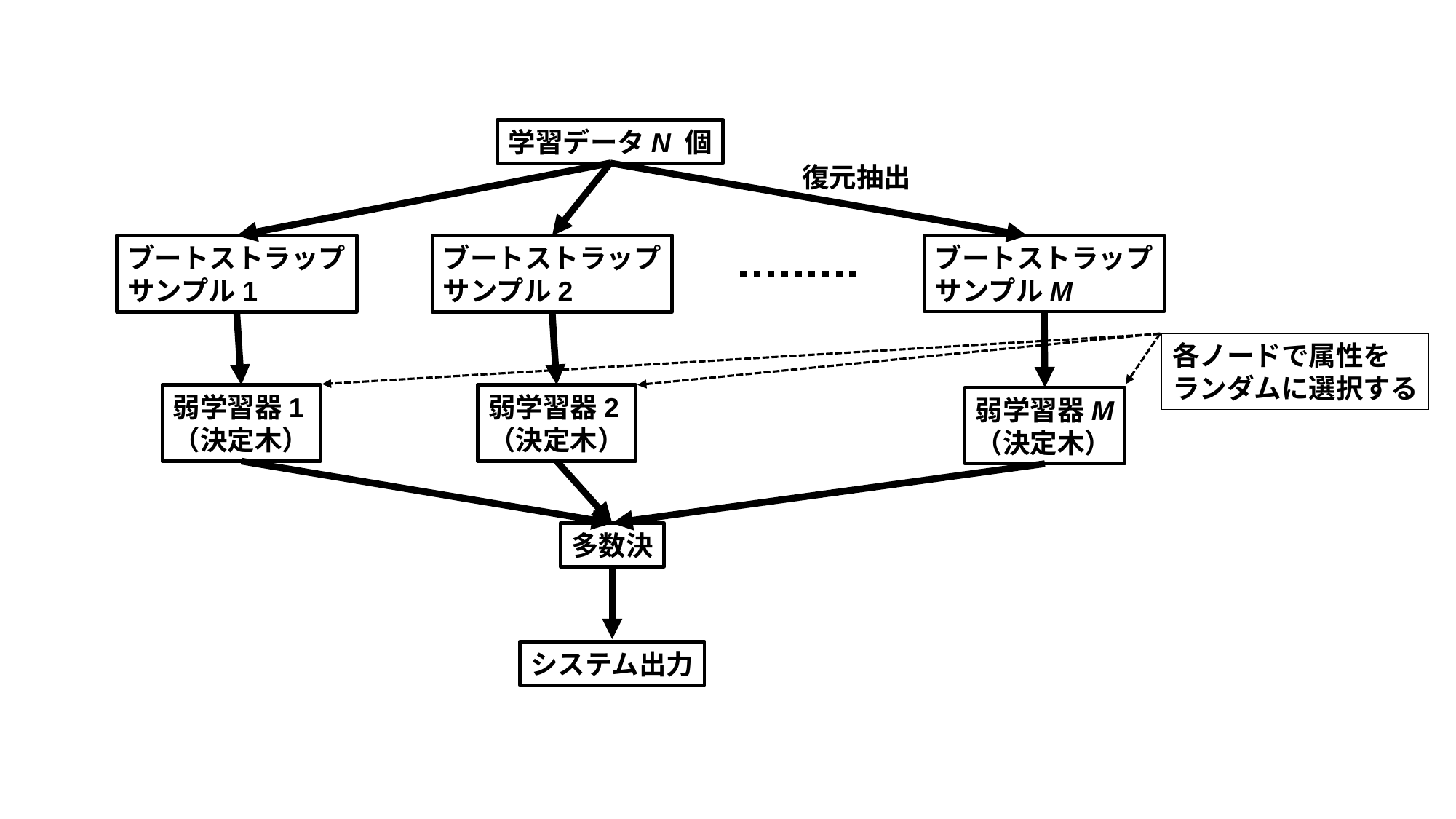

学習データN 個
復元抽出
ブートストラップ
サンプルM
ブートストラップ
サンプル1
ブートストラップ
サンプル2
各ノードで属性を
ランダムに選択する
弱学習器1
（決定木）
弱学習器2
（決定木）
弱学習器M
（決定木）
多数決
システム出力